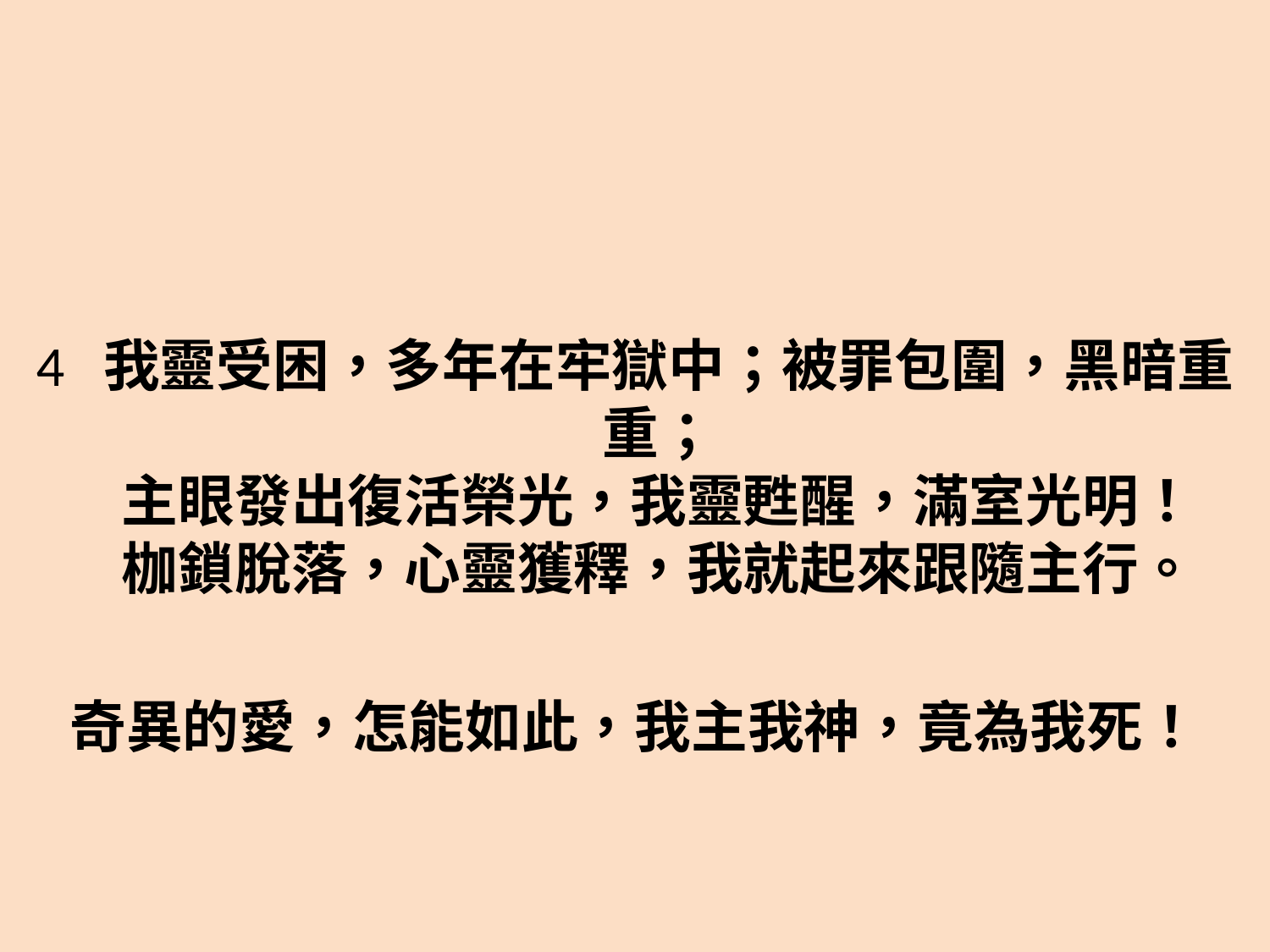

#
4  我靈受困，多年在牢獄中；被罪包圍，黑暗重重；
主眼發出復活榮光，我靈甦醒，滿室光明！
枷鎖脫落，心靈獲釋，我就起來跟隨主行。

奇異的愛，怎能如此，我主我神，竟為我死！